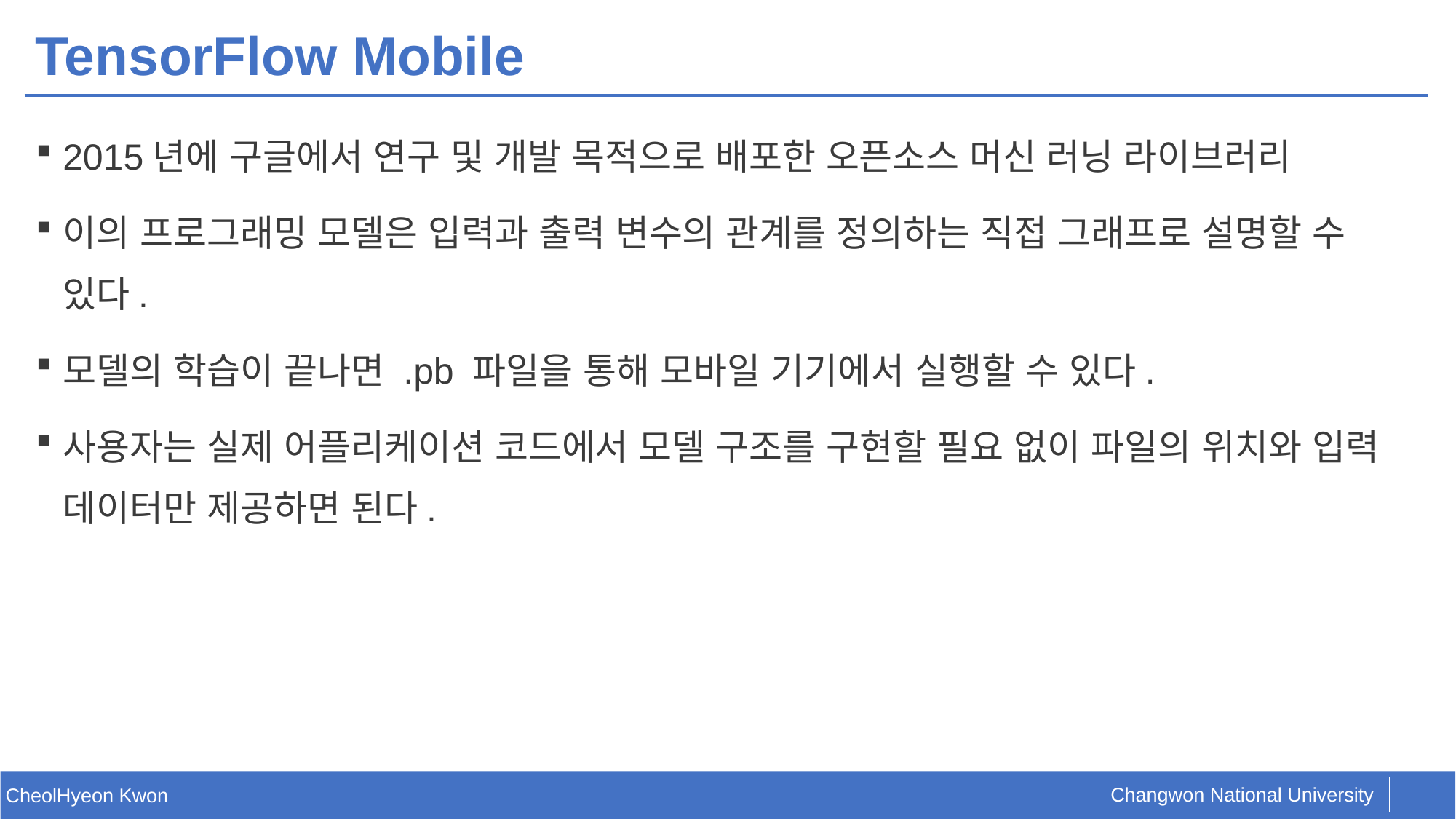

# TensorFlow Mobile
2015년에 구글에서 연구 및 개발 목적으로 배포한 오픈소스 머신 러닝 라이브러리
이의 프로그래밍 모델은 입력과 출력 변수의 관계를 정의하는 직접 그래프로 설명할 수 있다.
모델의 학습이 끝나면 .pb 파일을 통해 모바일 기기에서 실행할 수 있다.
사용자는 실제 어플리케이션 코드에서 모델 구조를 구현할 필요 없이 파일의 위치와 입력 데이터만 제공하면 된다.